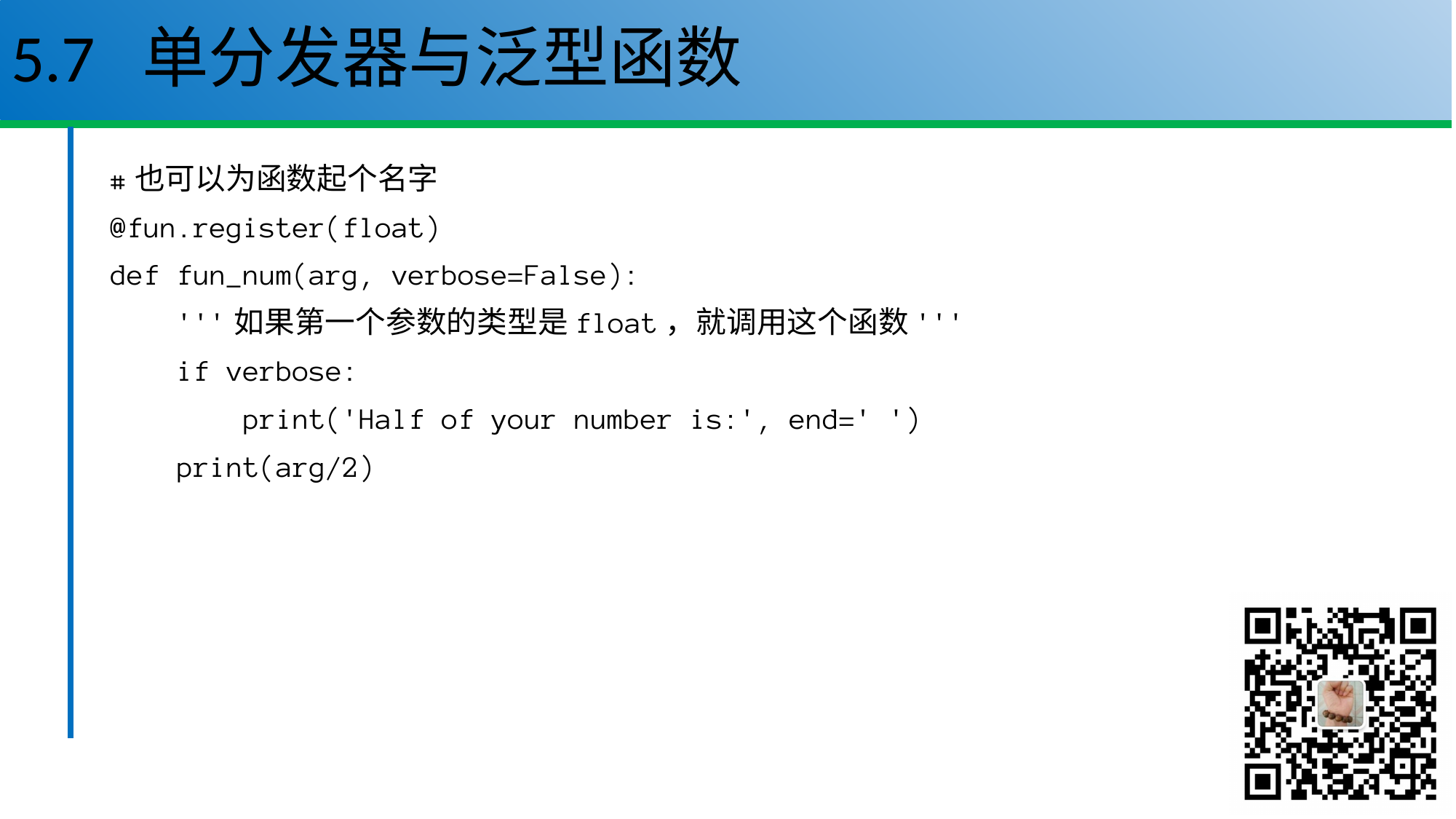

# 5.7  单分发器与泛型函数
#也可以为函数起个名字
@fun.register(float)
def fun_num(arg, verbose=False):
    '''如果第一个参数的类型是float，就调用这个函数'''
    if verbose:
        print('Half of your number is:', end=' ')
    print(arg/2)
74